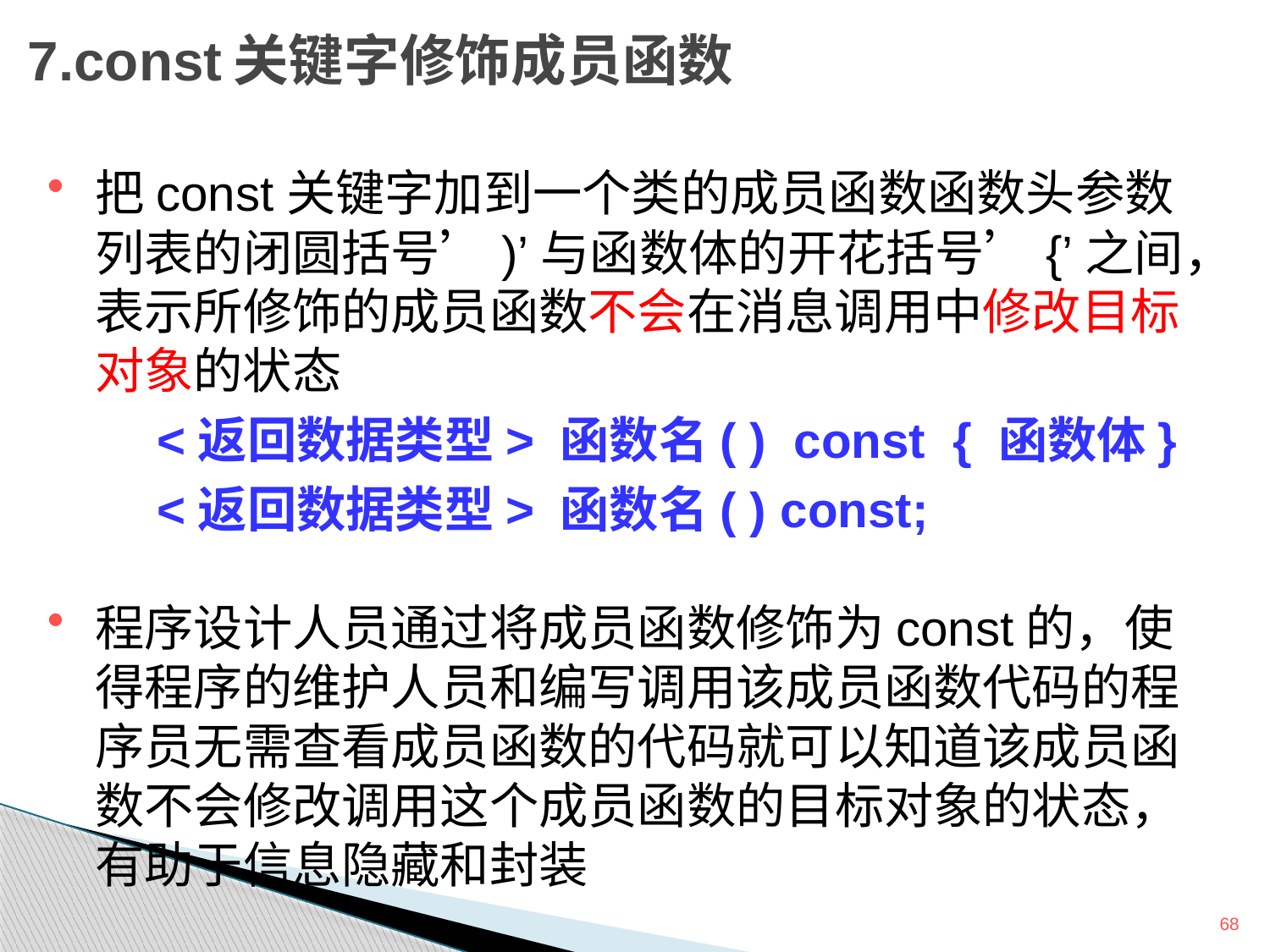

# 7.const关键字修饰成员函数
把const关键字加到一个类的成员函数函数头参数列表的闭圆括号’)’与函数体的开花括号’{’之间，表示所修饰的成员函数不会在消息调用中修改目标对象的状态
        <返回数据类型> 函数名( )  const  { 函数体}
        <返回数据类型> 函数名( ) const;

程序设计人员通过将成员函数修饰为const的，使得程序的维护人员和编写调用该成员函数代码的程序员无需查看成员函数的代码就可以知道该成员函数不会修改调用这个成员函数的目标对象的状态，有助于信息隐藏和封装
68